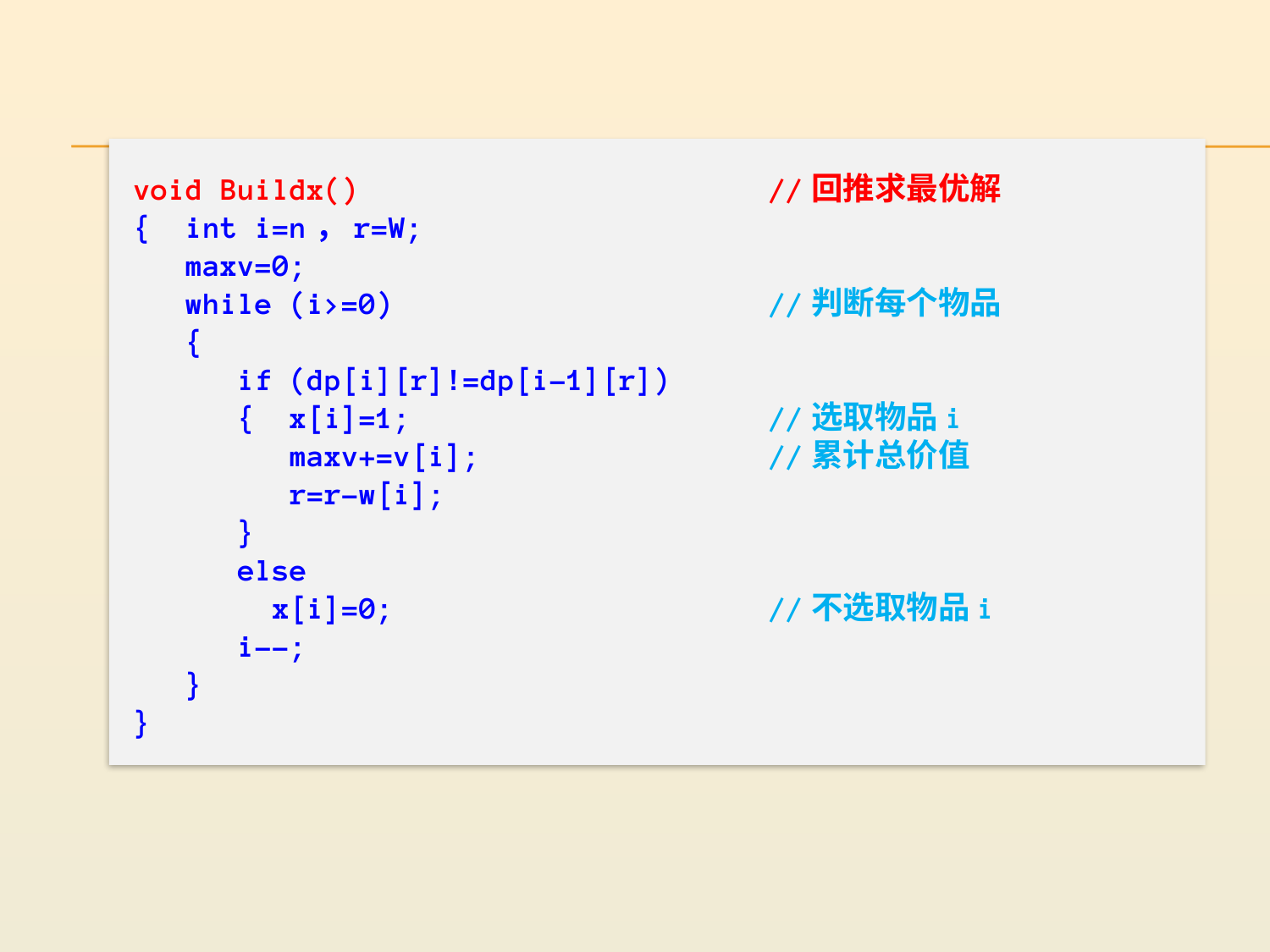

void Buildx()				//回推求最优解
{  int i=n，r=W;
   maxv=0;
   while (i>=0)			//判断每个物品
   {
      if (dp[i][r]!=dp[i-1][r])
      {  x[i]=1;			//选取物品i
         maxv+=v[i];			//累计总价值
         r=r-w[i];
      }
      else
        x[i]=0;			//不选取物品i
      i--;
   }
}